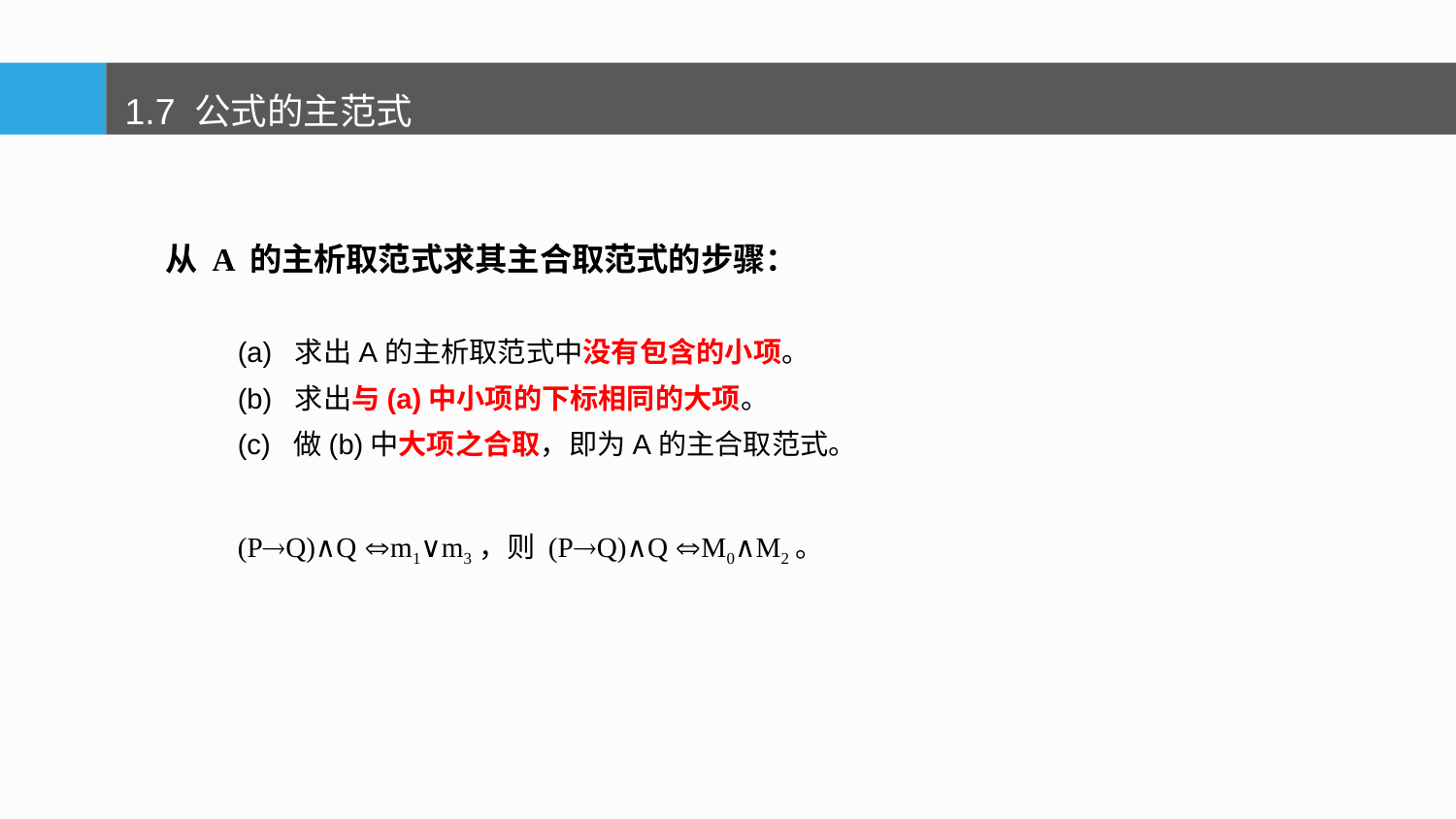

1.7 公式的主范式

从 A 的主析取范式求其主合取范式的步骤：

(a)  求出A的主析取范式中没有包含的小项。
(b)  求出与(a)中小项的下标相同的大项。
(c)  做(b)中大项之合取，即为A的主合取范式。
(P→Q)∧Q ⇔m1∨m3，则 (P→Q)∧Q ⇔M0∧M2。